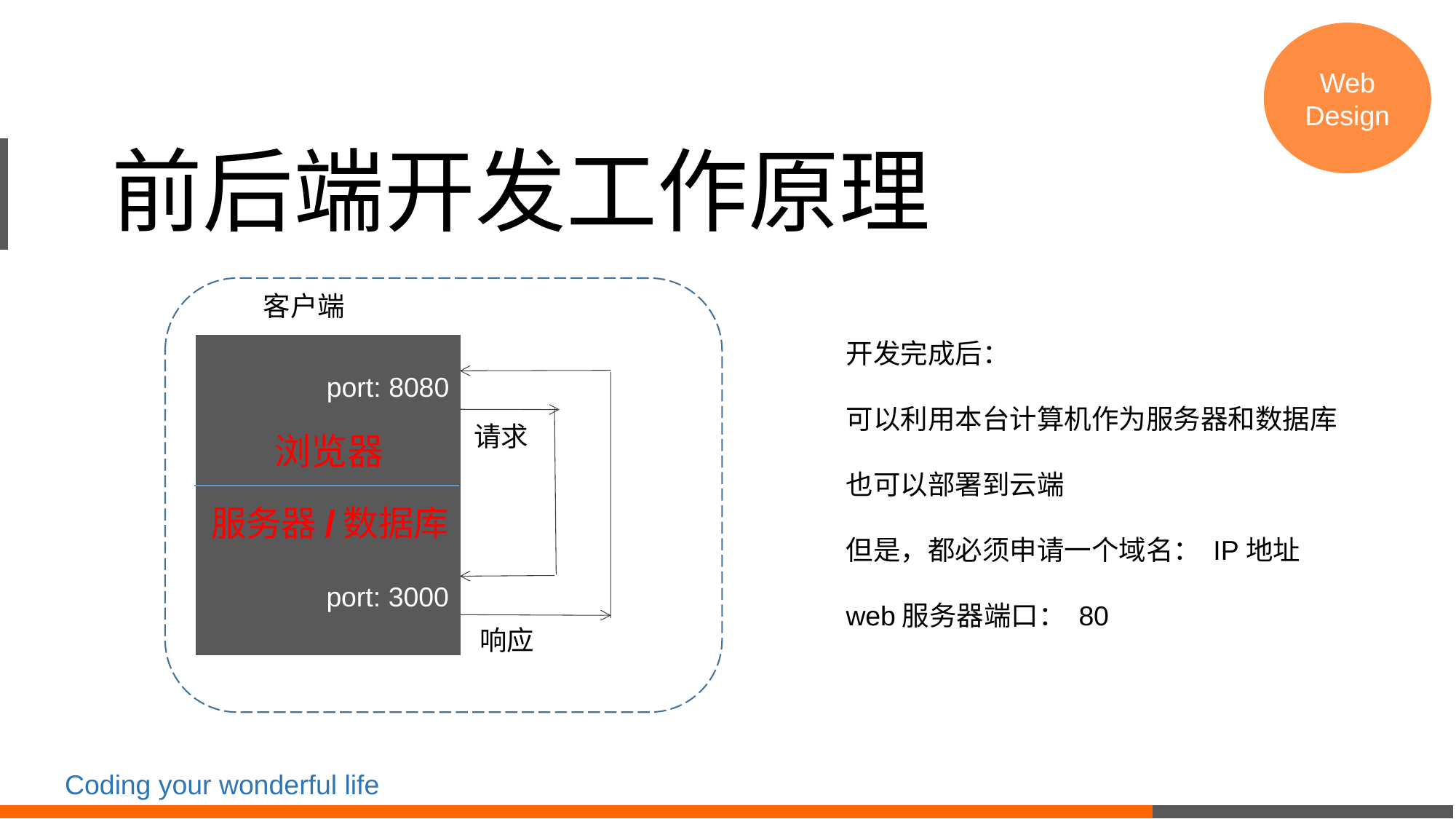

Web Design
# 前后端开发工作原理

客户端
开发完成后：

可以利用本台计算机作为服务器和数据库

也可以部署到云端

但是，都必须申请一个域名： IP地址

web服务器端口： 80

port: 8080
请求
浏览器
服务器/数据库
port: 3000
响应
Coding your wonderful life